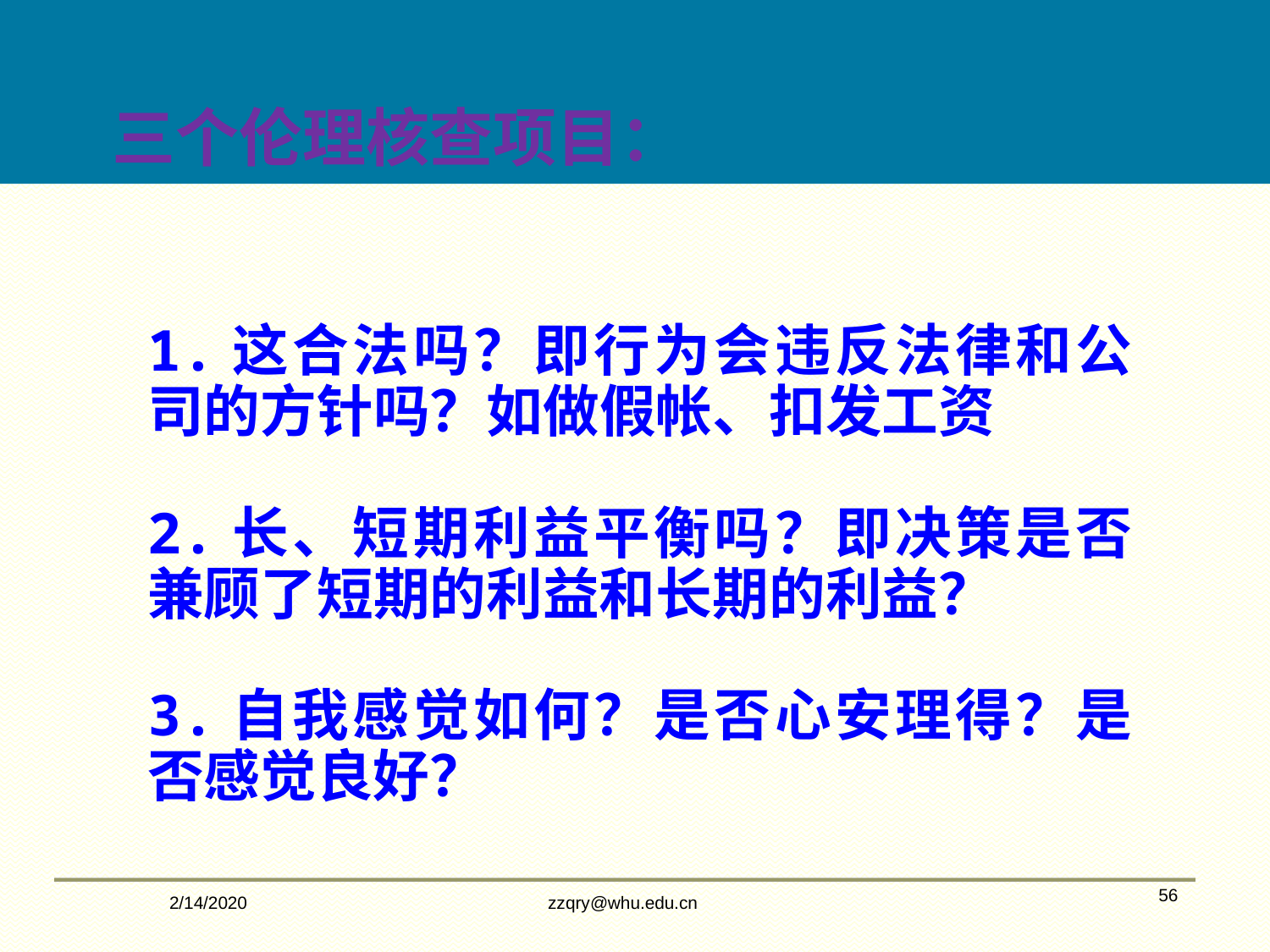

# 三个伦理核查项目：
1.这合法吗？即行为会违反法律和公司的方针吗？如做假帐、扣发工资

2.长、短期利益平衡吗？即决策是否兼顾了短期的利益和长期的利益？

3.自我感觉如何？是否心安理得？是否感觉良好？
2/14/2020
zzqry@whu.edu.cn
56